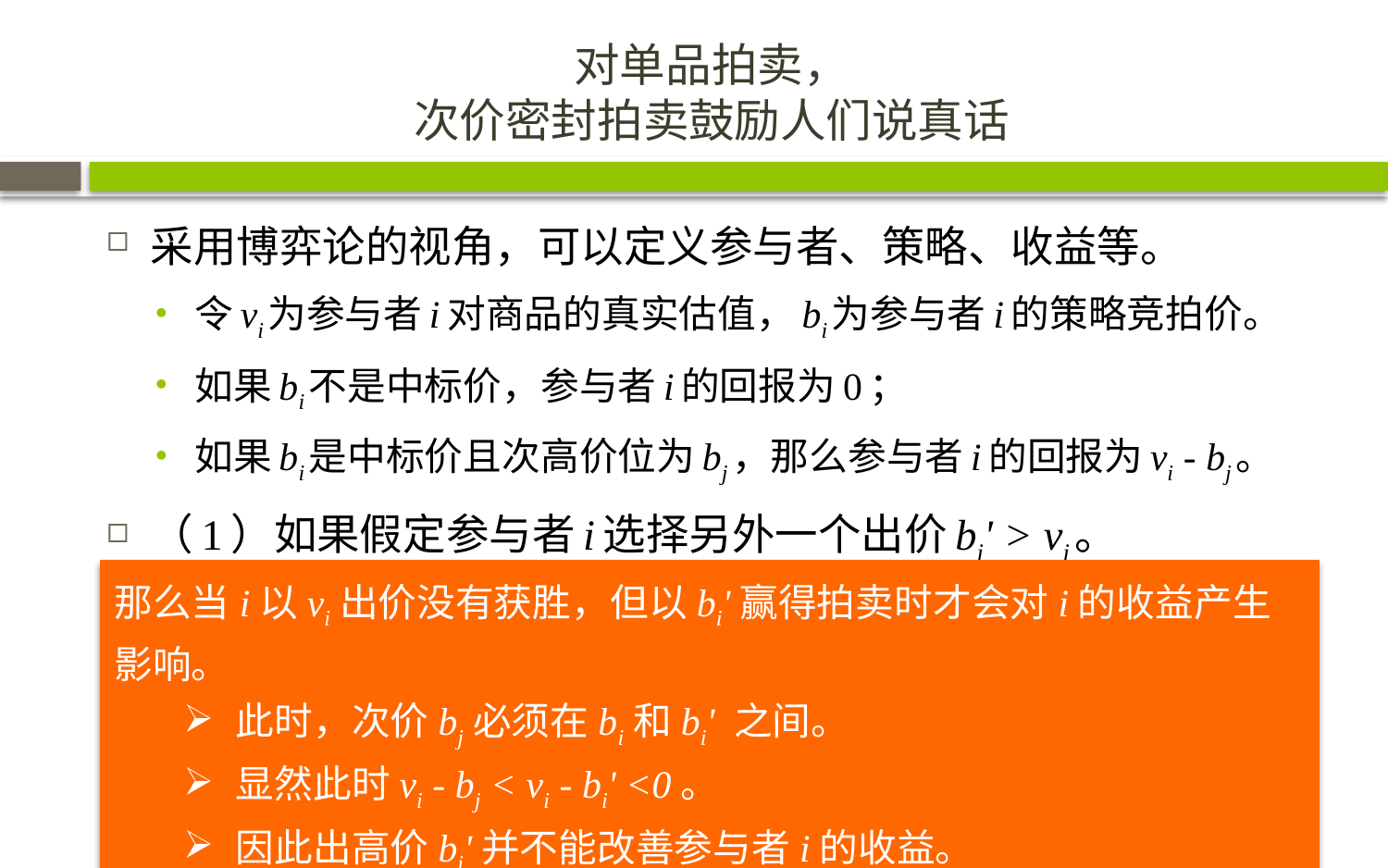

# 对单品拍卖， 次价密封拍卖鼓励人们说真话
采用博弈论的视角，可以定义参与者、策略、收益等。
令vi为参与者i对商品的真实估值，bi为参与者i的策略竞拍价。
如果bi不是中标价，参与者i的回报为0；
如果bi是中标价且次高价位为bj，那么参与者i的回报为vi - bj。
（1）如果假定参与者i选择另外一个出价bi' > vi。

那么当i以vi出价没有获胜，但以bi'赢得拍卖时才会对i的收益产生影响。
此时，次价bj必须在bi和bi' 之间。
显然此时vi - bj < vi - bi' <0。
因此出高价bi'并不能改善参与者i的收益。